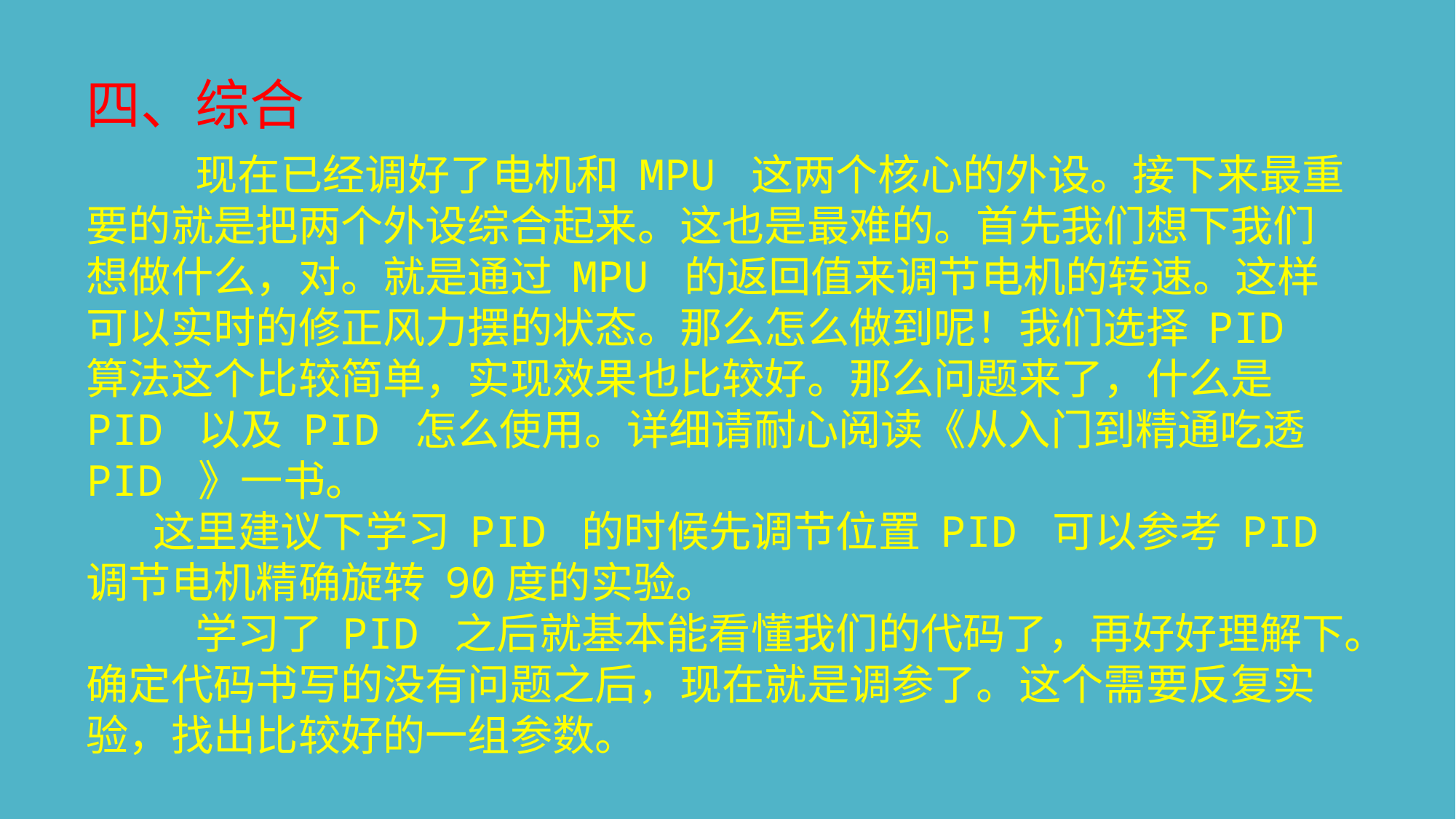

四、综合
	现在已经调好了电机和 MPU 这两个核心的外设。接下来最重要的就是把两个外设综合起来。这也是最难的。首先我们想下我们想做什么，对。就是通过 MPU 的返回值来调节电机的转速。这样可以实时的修正风力摆的状态。那么怎么做到呢！我们选择 PID 算法这个比较简单，实现效果也比较好。那么问题来了，什么是 PID 以及 PID 怎么使用。详细请耐心阅读《从入门到精通吃透 PID 》一书。
      这里建议下学习 PID 的时候先调节位置 PID 可以参考 PID 调节电机精确旋转 90度的实验。
	学习了 PID 之后就基本能看懂我们的代码了，再好好理解下。确定代码书写的没有问题之后，现在就是调参了。这个需要反复实验，找出比较好的一组参数。